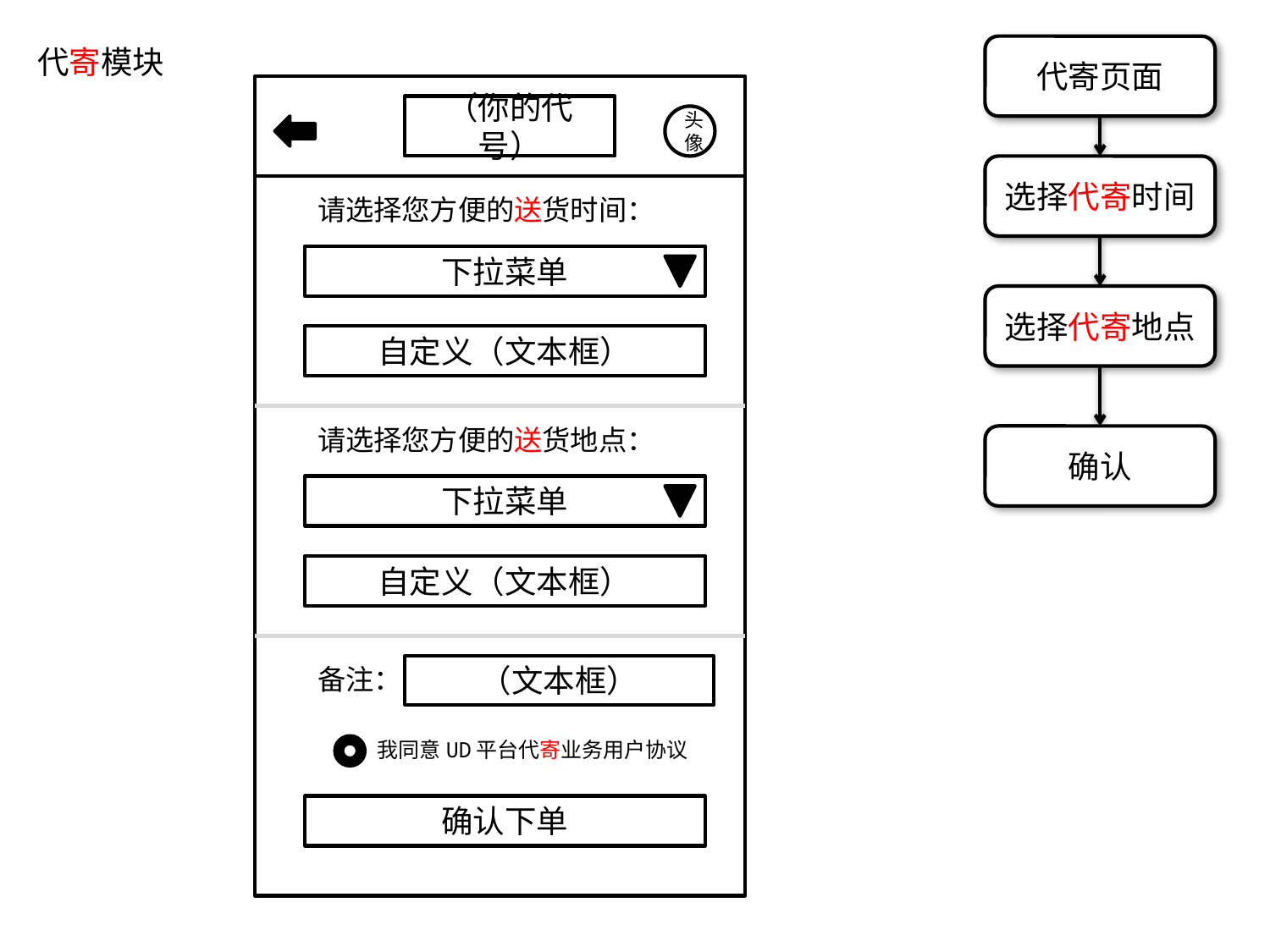

代寄模块
代寄页面

（你的代号）
头像

选择代寄时间
请选择您方便的送货时间：
下拉菜单

选择代寄地点
自定义（文本框）
请选择您方便的送货地点：
确认
下拉菜单

自定义（文本框）
备注：
（文本框）
我同意UD平台代寄业务用户协议

确认下单